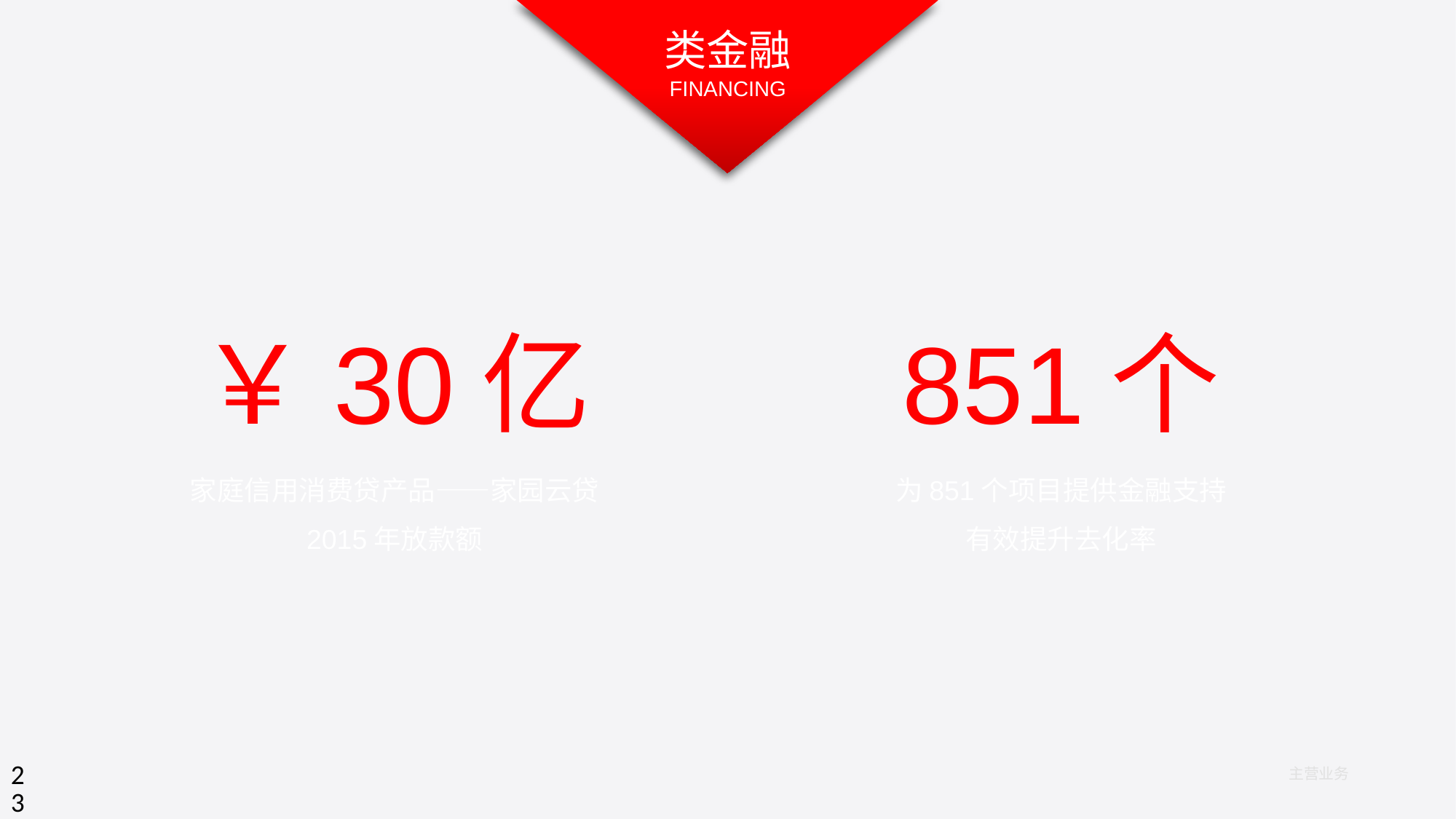

类金融
FINANCING
￥30亿
851个
家庭信用消费贷产品——家园云贷
2015年放款额
为851个项目提供金融支持
有效提升去化率
23
主营业务